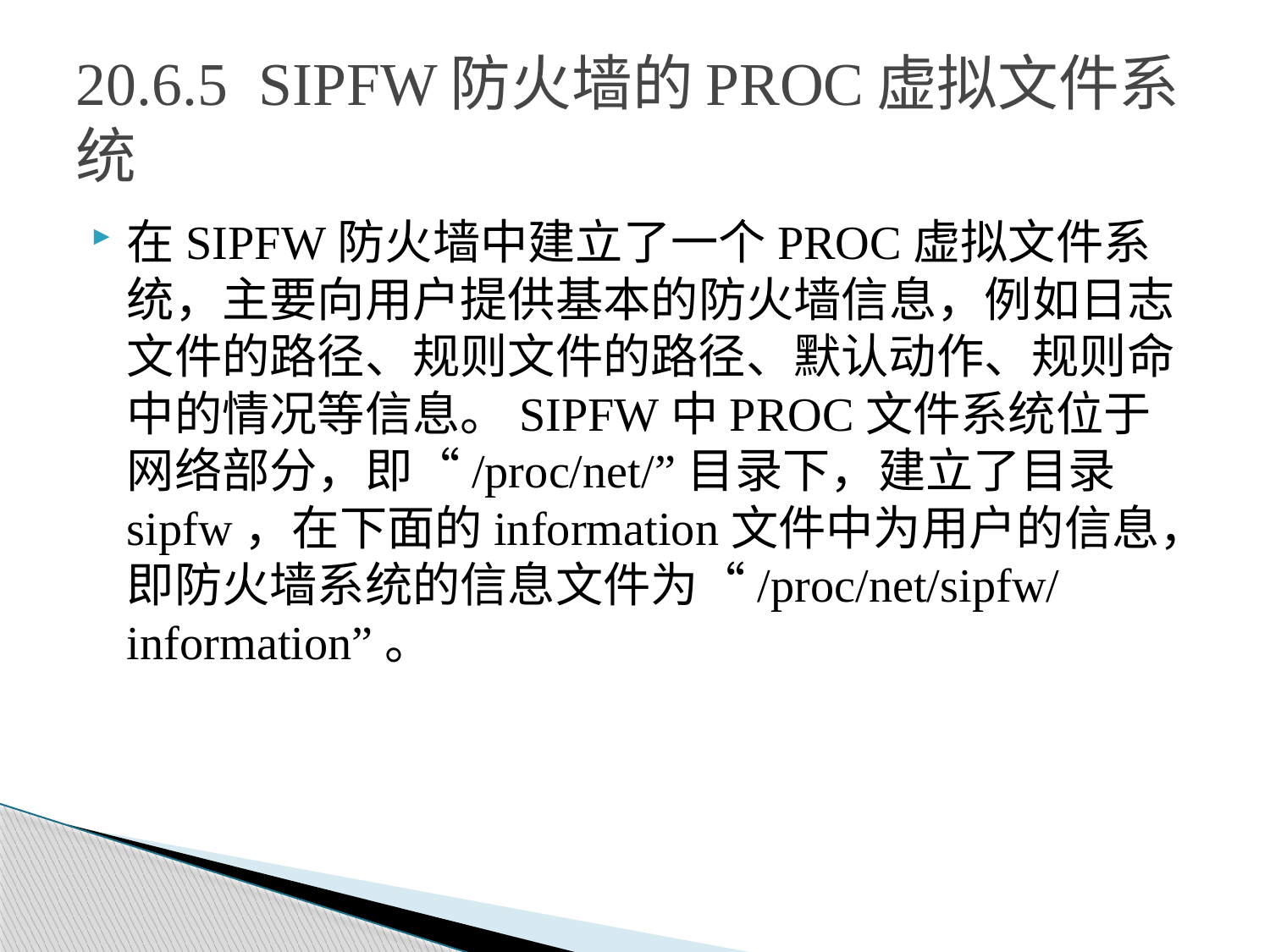

# 20.6.5  SIPFW防火墙的PROC虚拟文件系统
在SIPFW防火墙中建立了一个PROC虚拟文件系统，主要向用户提供基本的防火墙信息，例如日志文件的路径、规则文件的路径、默认动作、规则命中的情况等信息。SIPFW中PROC文件系统位于网络部分，即“/proc/net/”目录下，建立了目录sipfw，在下面的information文件中为用户的信息，即防火墙系统的信息文件为“/proc/net/sipfw/information”。